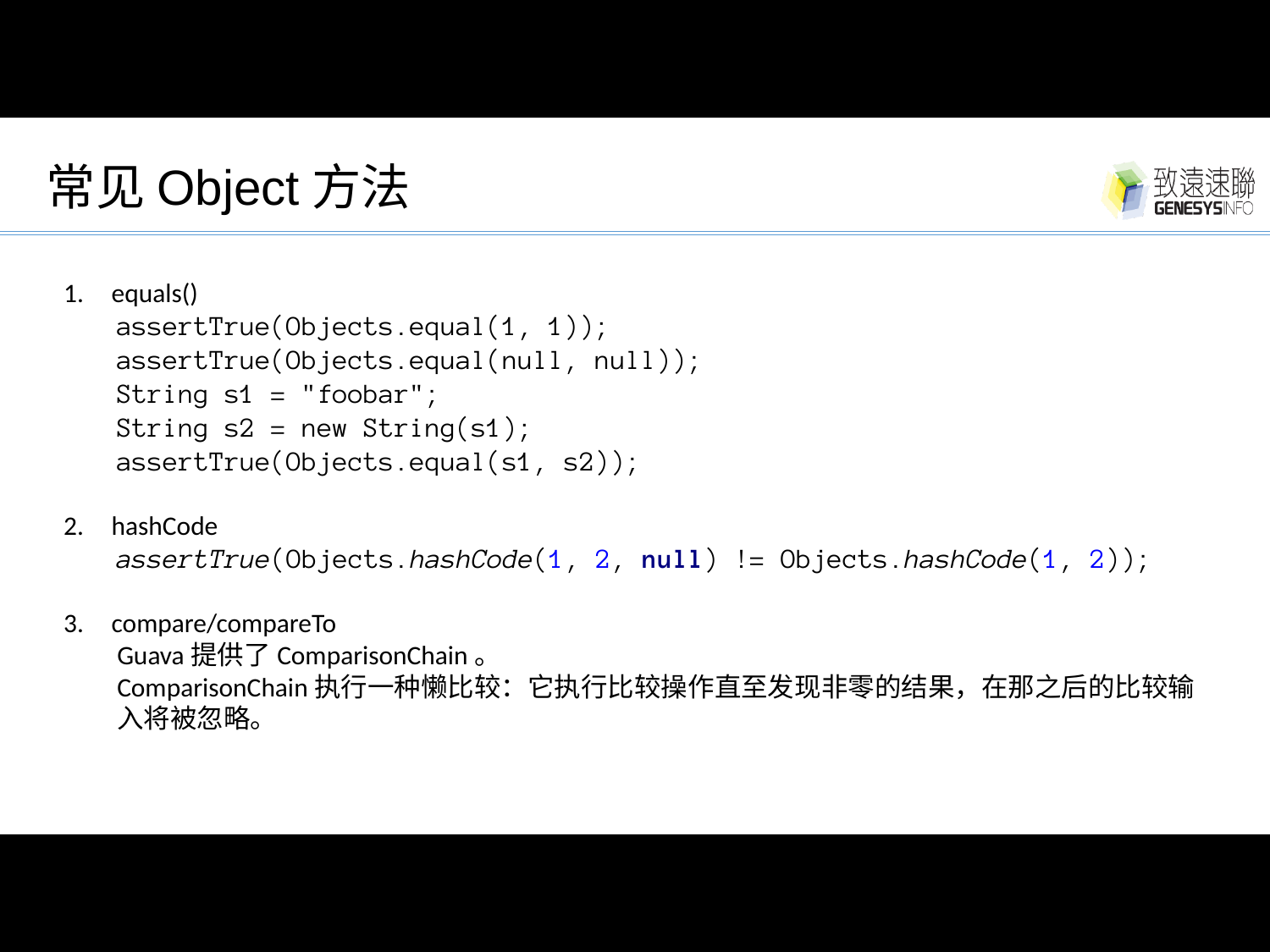

常见Object方法
equals()
assertTrue(Objects.equal(1, 1));
assertTrue(Objects.equal(null, null));
String s1 = "foobar";
String s2 = new String(s1);
assertTrue(Objects.equal(s1, s2));

hashCode
assertTrue(Objects.hashCode(1, 2, null) != Objects.hashCode(1, 2));

compare/compareTo
Guava提供了ComparisonChain。
ComparisonChain执行一种懒比较：它执行比较操作直至发现非零的结果，在那之后的比较输入将被忽略。